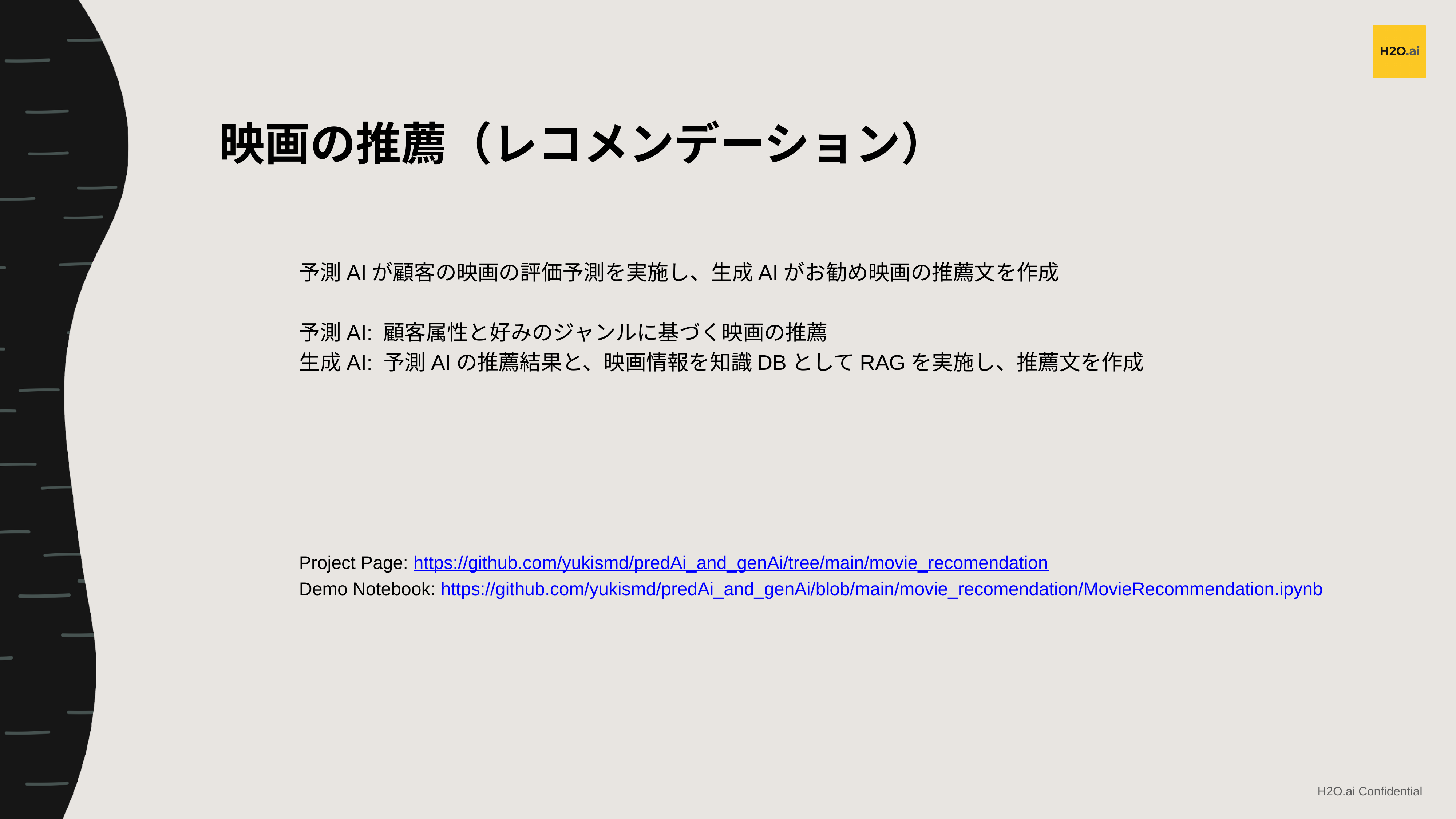

映画の推薦（レコメンデーション）
予測AIが顧客の映画の評価予測を実施し、生成AIがお勧め映画の推薦文を作成

予測AI: 顧客属性と好みのジャンルに基づく映画の推薦
生成AI: 予測AIの推薦結果と、映画情報を知識DBとしてRAGを実施し、推薦文を作成
Project Page: https://github.com/yukismd/predAi_and_genAi/tree/main/movie_recomendation
Demo Notebook: https://github.com/yukismd/predAi_and_genAi/blob/main/movie_recomendation/MovieRecommendation.ipynb